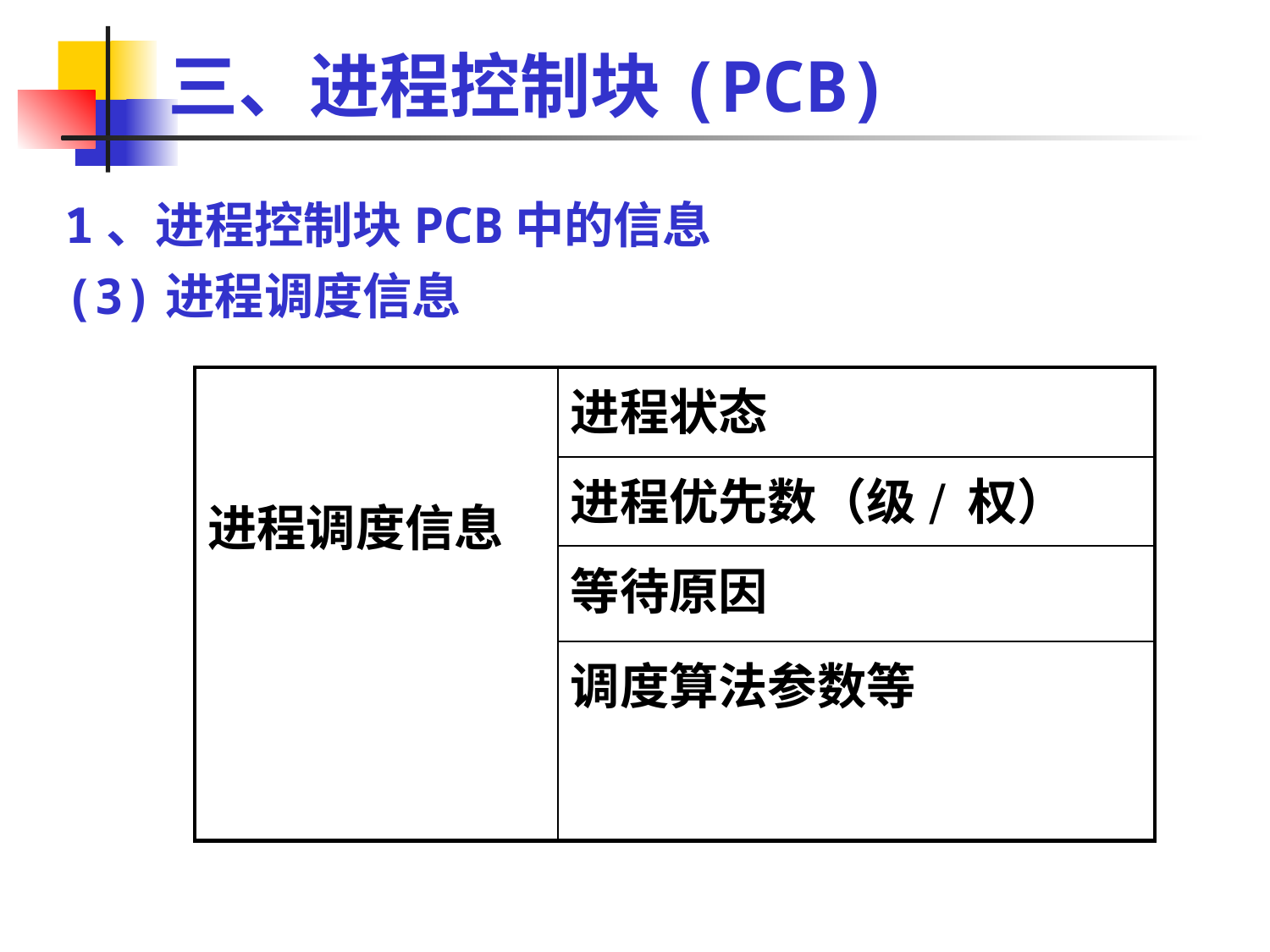

三、进程控制块(PCB)
1、进程控制块PCB中的信息
(3)进程调度信息
| 进程调度信息 | 进程状态 |
| --- | --- |
|  | 进程优先数（级/权） |
|  | 等待原因 |
|  | 调度算法参数等 |